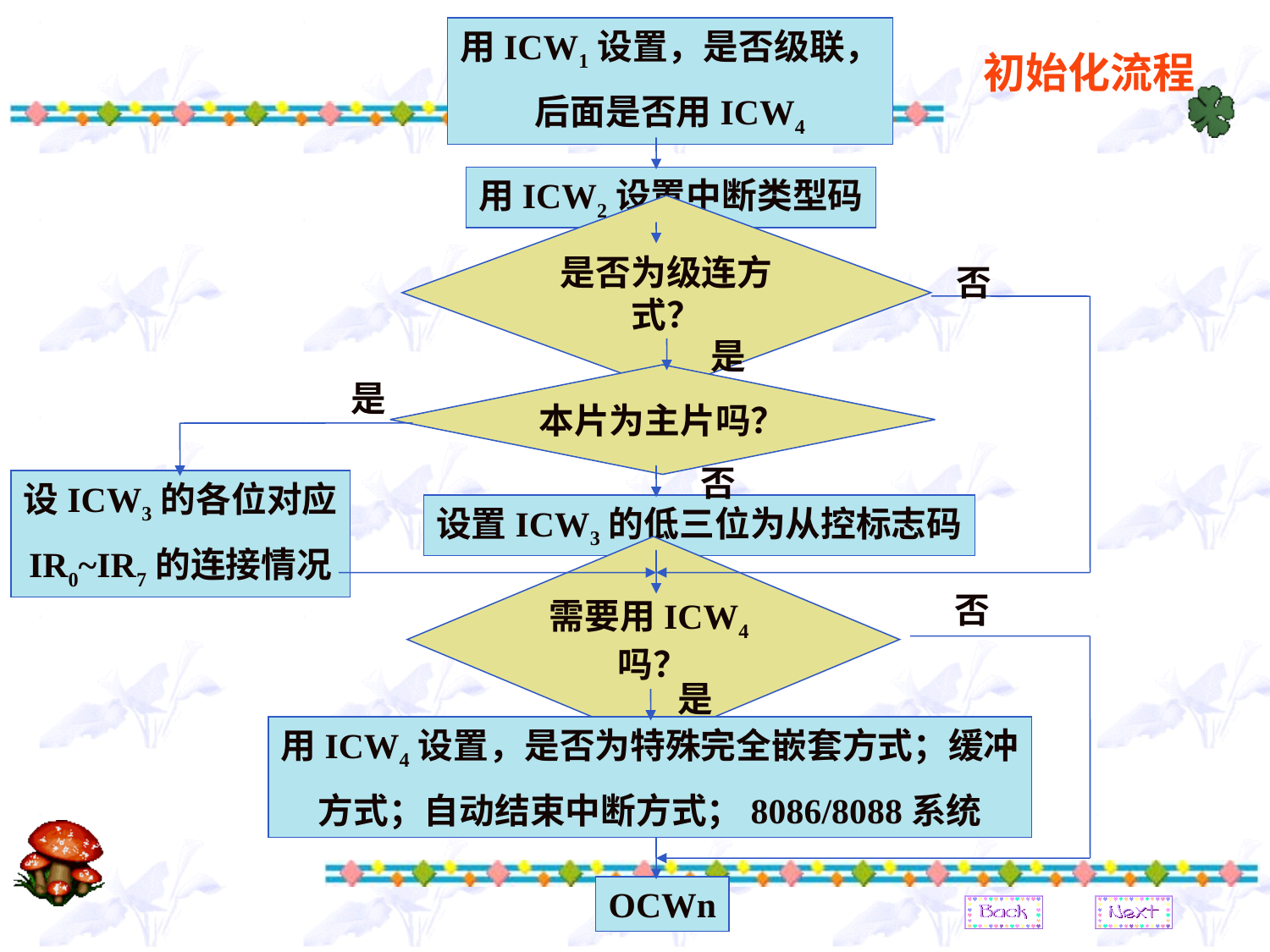

用ICW1设置，是否级联，
后面是否用ICW4

用ICW2设置中断类型码

是否为级连方式？
否

是

是
本片为主片吗？

否

设ICW3的各位对应
IR0~IR7的连接情况
设置ICW3的低三位为从控标志码

否
需要用ICW4吗？

是

用ICW4设置，是否为特殊完全嵌套方式；缓冲
方式；自动结束中断方式；8086/8088系统

OCWn
# 初始化流程